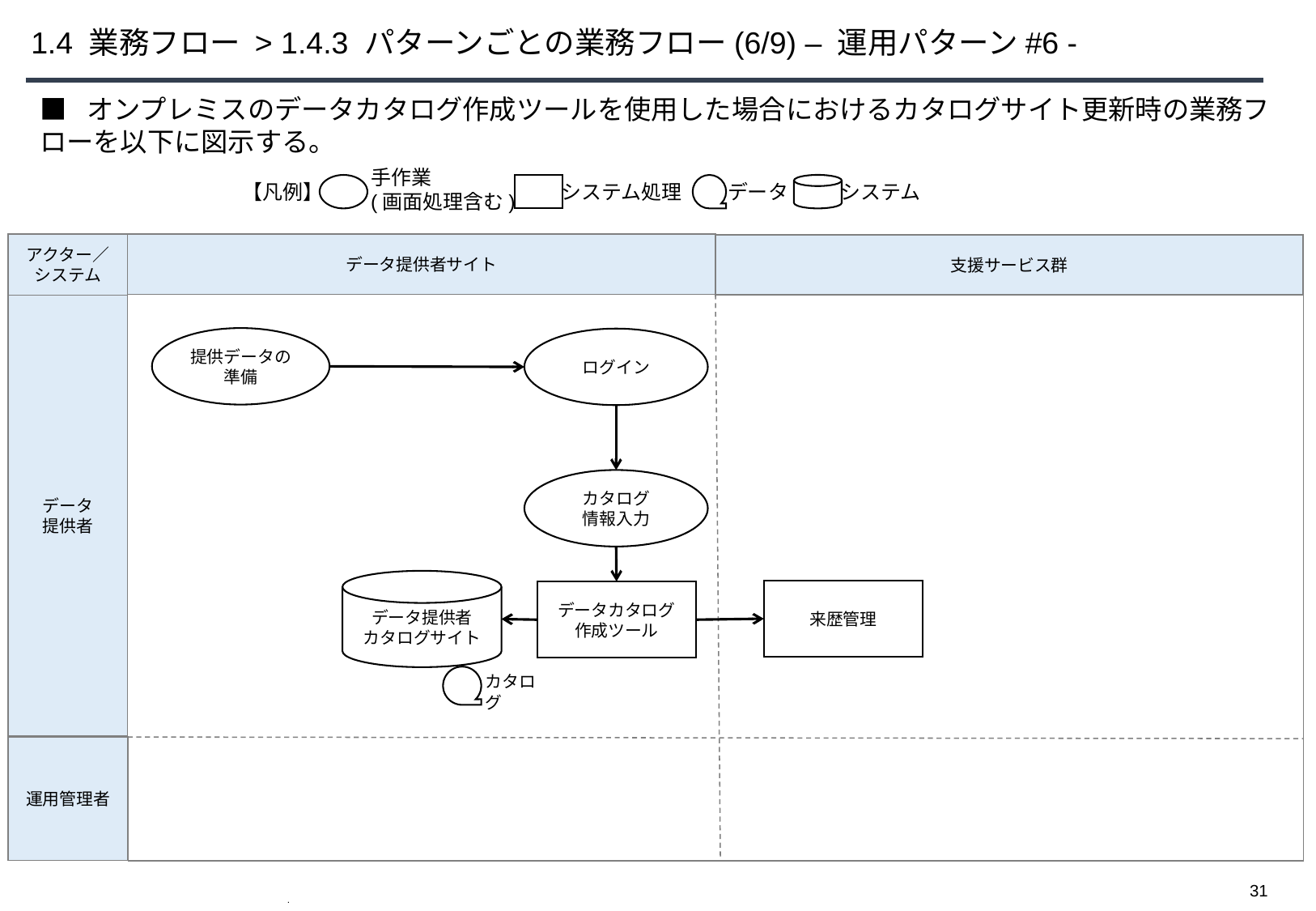

# 1.4 業務フロー > 1.4.3 パターンごとの業務フロー(6/9) – 運用パターン#6 -
■ オンプレミスのデータカタログ作成ツールを使用した場合におけるカタログサイト更新時の業務フローを以下に図示する。
手作業
(画面処理含む)
【凡例】
システム処理
データ
システム

アクター／
システム
データ提供者サイト
支援サービス群
データ
提供者
提供データの準備
ログイン
カタログ
情報入力
データ提供者
カタログサイト
来歴管理
データカタログ
作成ツール
カタログ

運用管理者